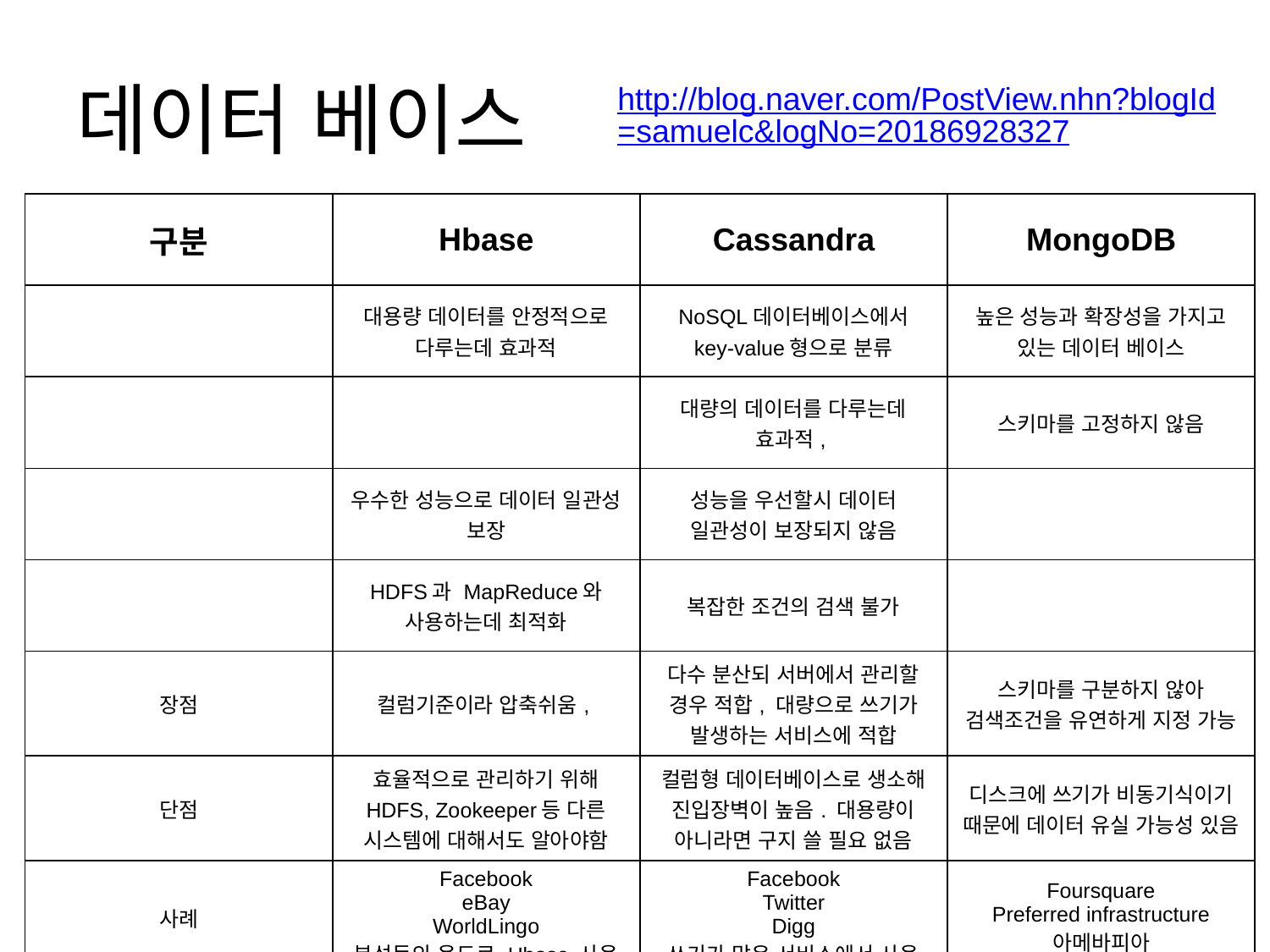

데이터 베이스
http://blog.naver.com/PostView.nhn?blogId=samuelc&logNo=20186928327
| 구분 | Hbase | Cassandra | MongoDB |
| --- | --- | --- | --- |
|  | 대용량 데이터를 안정적으로 다루는데 효과적 | NoSQL데이터베이스에서 key-value형으로 분류 | 높은 성능과 확장성을 가지고 있는 데이터 베이스 |
|  |  | 대량의 데이터를 다루는데 효과적, | 스키마를 고정하지 않음 |
|  | 우수한 성능으로 데이터 일관성 보장 | 성능을 우선할시 데이터 일관성이 보장되지 않음 |  |
|  | HDFS과 MapReduce와 사용하는데 최적화 | 복잡한 조건의 검색 불가 |  |
| 장점 | 컬럼기준이라 압축쉬움, | 다수 분산되 서버에서 관리할 경우 적합, 대량으로 쓰기가 발생하는 서비스에 적합 | 스키마를 구분하지 않아 검색조건을 유연하게 지정 가능 |
| 단점 | 효율적으로 관리하기 위해 HDFS, Zookeeper등 다른 시스템에 대해서도 알아야함 | 컬럼형 데이터베이스로 생소해 진입장벽이 높음. 대용량이 아니라면 구지 쓸 필요 없음 | 디스크에 쓰기가 비동기식이기 때문에 데이터 유실 가능성 있음 |
| 사례 | Facebook eBay WorldLingo 분석등의 용도로 Hbase 사용 | Facebook Twitter Digg 쓰기가 많은 서비스에서 사용 | Foursquare Preferred infrastructure 아메바피아 |